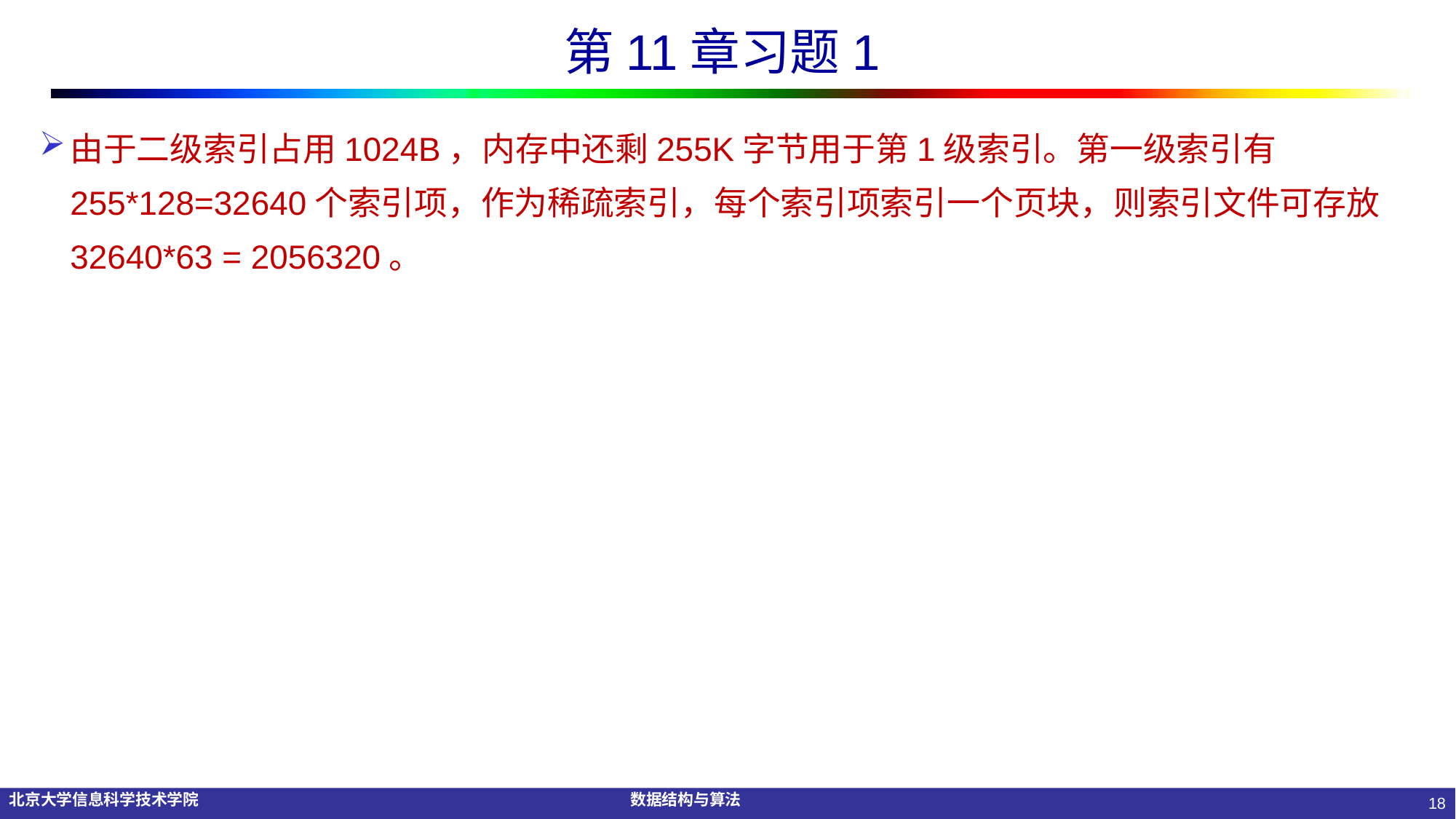

# 第11章习题1
由于二级索引占用1024B，内存中还剩255K字节用于第1级索引。第一级索引有255*128=32640个索引项，作为稀疏索引，每个索引项索引一个页块，则索引文件可存放32640*63 = 2056320。

18